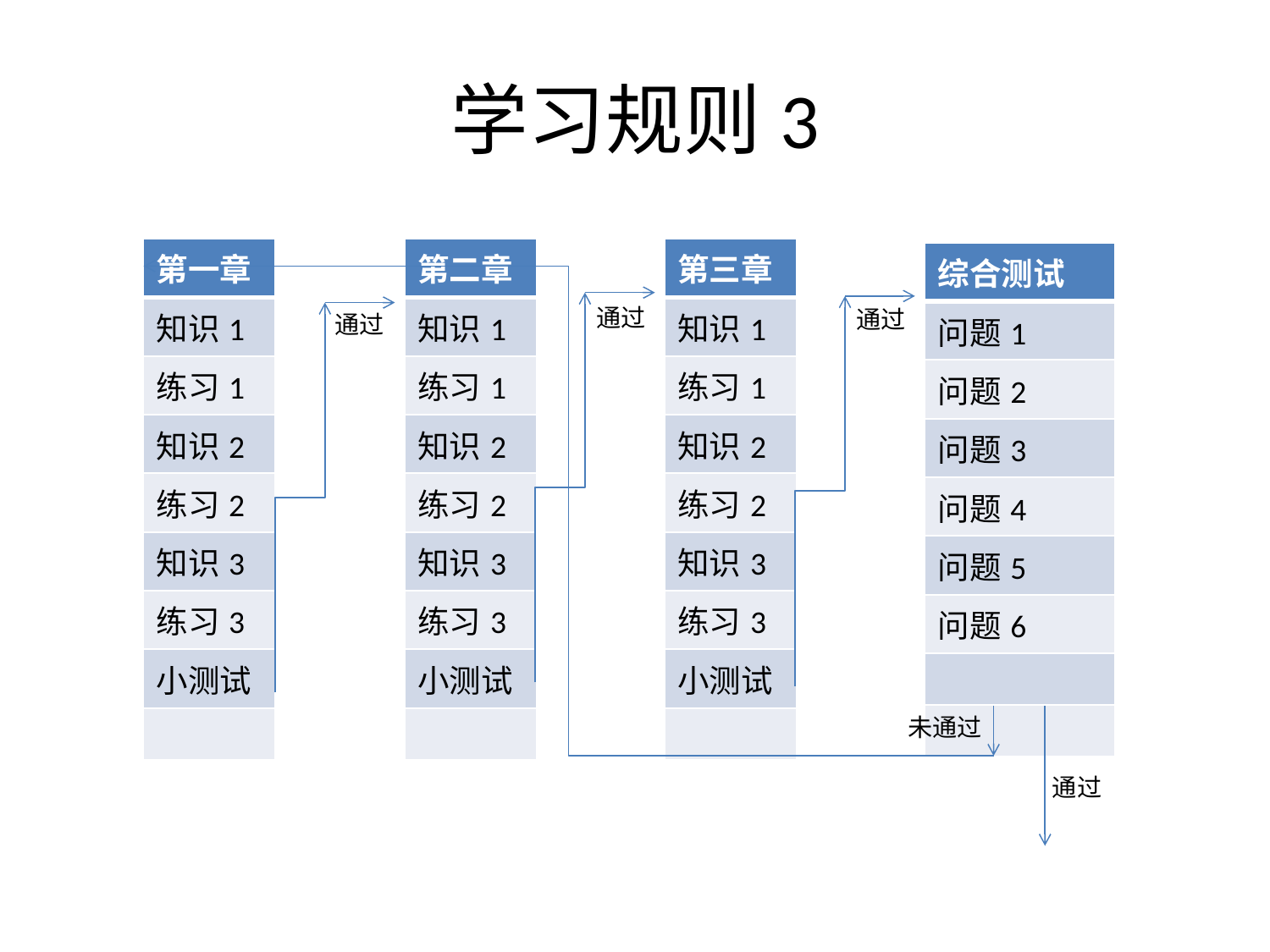

# 学习规则3
| 第一章 |
| --- |
| 知识1 |
| 练习1 |
| 知识2 |
| 练习2 |
| 知识3 |
| 练习3 |
| 小测试 |
|  |
| 第二章 |
| --- |
| 知识1 |
| 练习1 |
| 知识2 |
| 练习2 |
| 知识3 |
| 练习3 |
| 小测试 |
|  |
| 第三章 |
| --- |
| 知识1 |
| 练习1 |
| 知识2 |
| 练习2 |
| 知识3 |
| 练习3 |
| 小测试 |
|  |
| 综合测试 |
| --- |
| 问题1 |
| 问题2 |
| 问题3 |
| 问题4 |
| 问题5 |
| 问题6 |
|  |
|  |
通过
通过
通过
未通过
通过